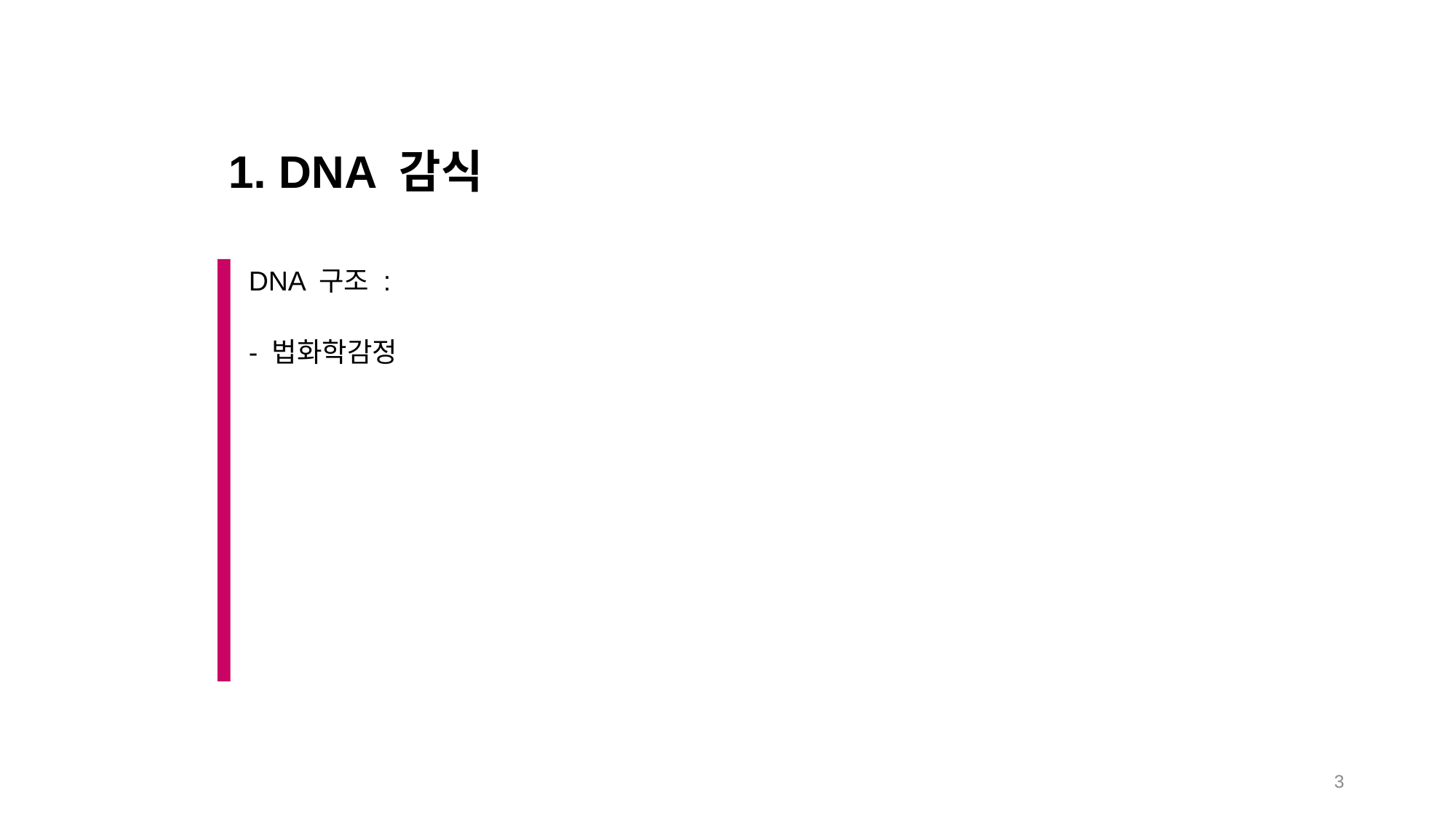

1. DNA 감식
 DNA 구조 :
 - 법화학감정

3